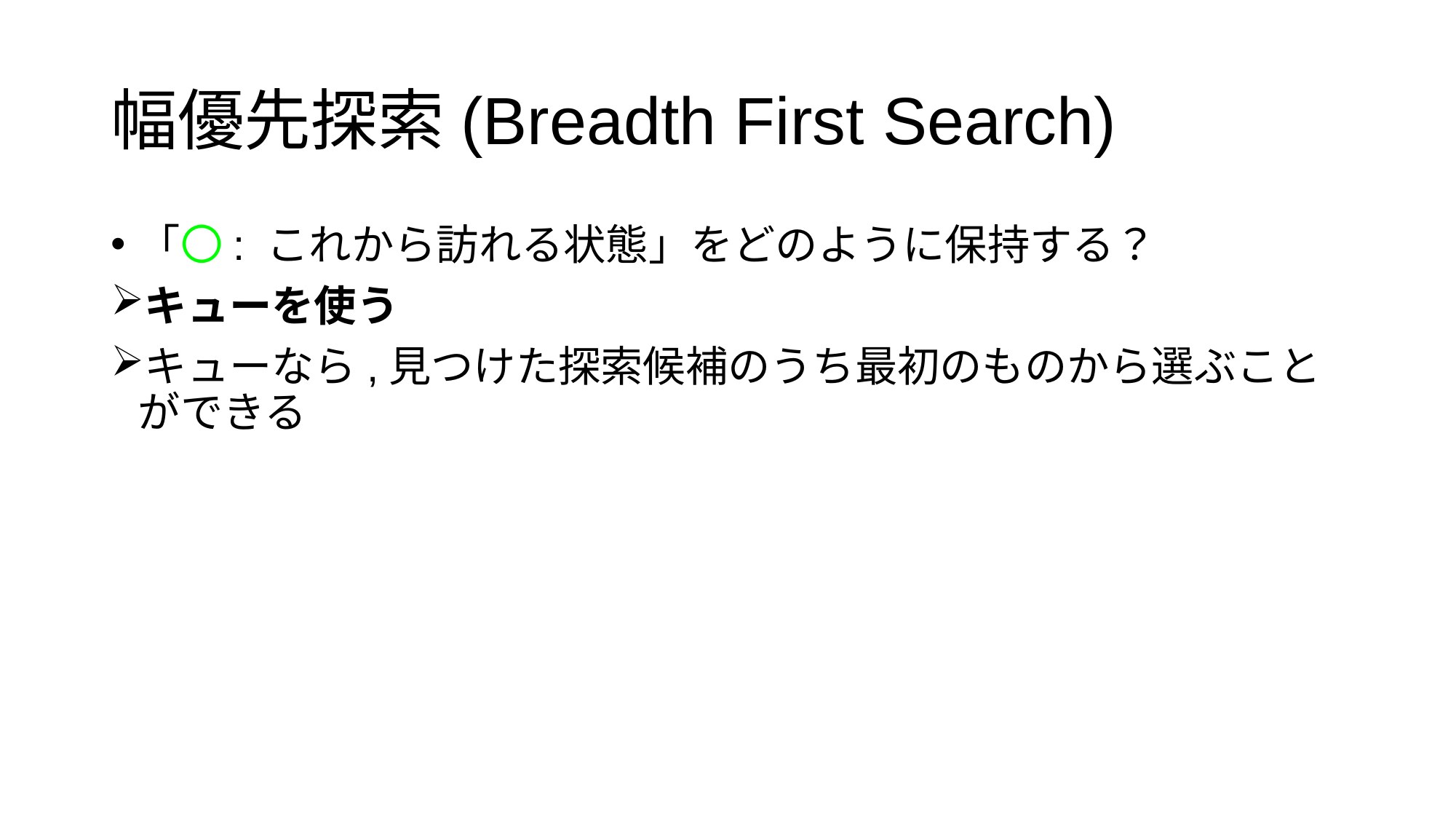

# 幅優先探索(Breadth First Search)
「〇: これから訪れる状態」をどのように保持する？
キューを使う
キューなら,見つけた探索候補のうち最初のものから選ぶことができる